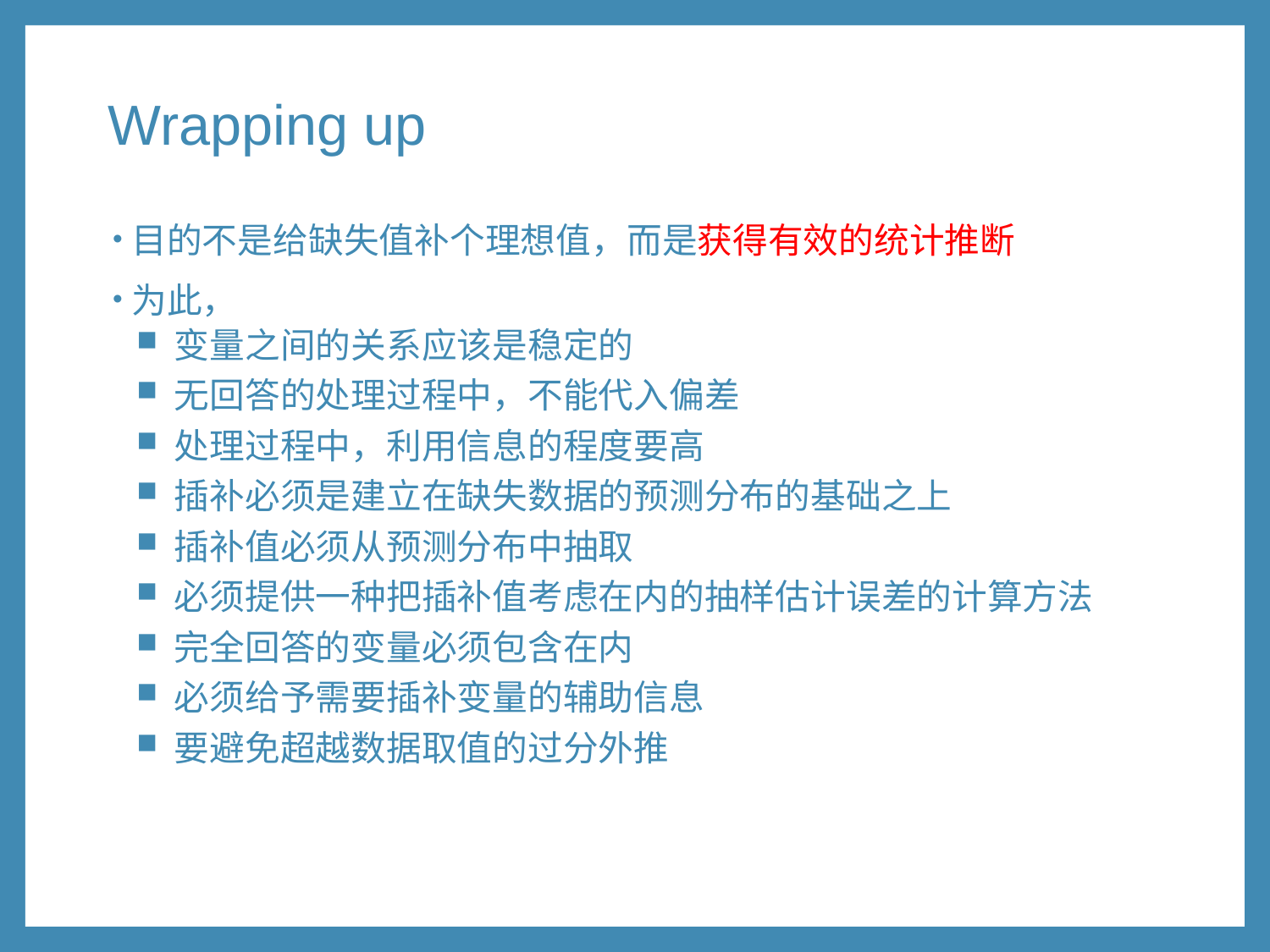

# Wrapping up
目的不是给缺失值补个理想值，而是获得有效的统计推断
为此，
 变量之间的关系应该是稳定的
 无回答的处理过程中，不能代入偏差
 处理过程中，利用信息的程度要高
 插补必须是建立在缺失数据的预测分布的基础之上
 插补值必须从预测分布中抽取
 必须提供一种把插补值考虑在内的抽样估计误差的计算方法
 完全回答的变量必须包含在内
 必须给予需要插补变量的辅助信息
 要避免超越数据取值的过分外推